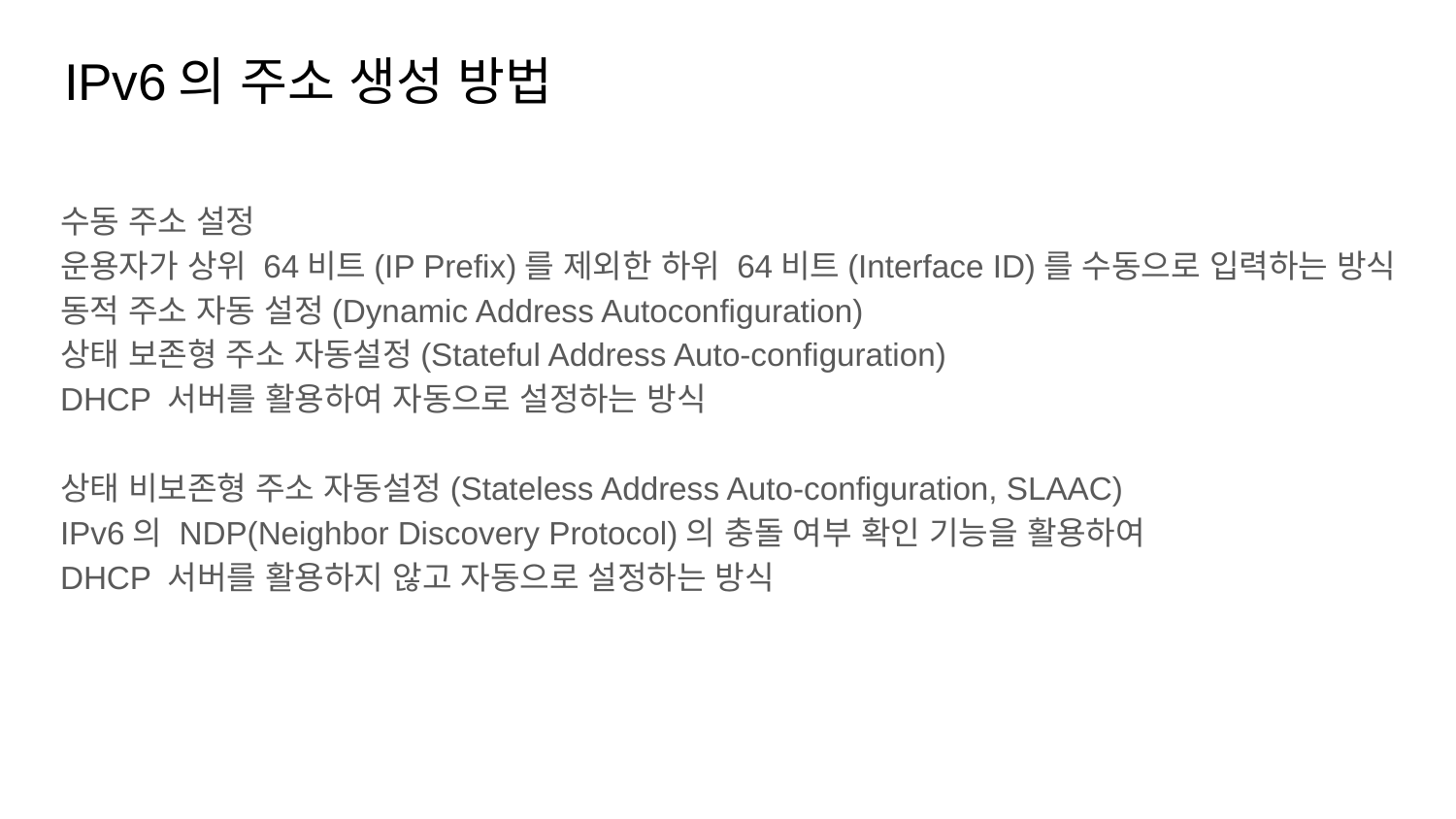

# IPv6의 주소 생성 방법
수동 주소 설정
운용자가 상위 64비트(IP Prefix)를 제외한 하위 64비트(Interface ID)를 수동으로 입력하는 방식
동적 주소 자동 설정(Dynamic Address Autoconfiguration)
상태 보존형 주소 자동설정(Stateful Address Auto-configuration)
DHCP 서버를 활용하여 자동으로 설정하는 방식

상태 비보존형 주소 자동설정(Stateless Address Auto-configuration, SLAAC)
IPv6의 NDP(Neighbor Discovery Protocol)의 충돌 여부 확인 기능을 활용하여
DHCP 서버를 활용하지 않고 자동으로 설정하는 방식